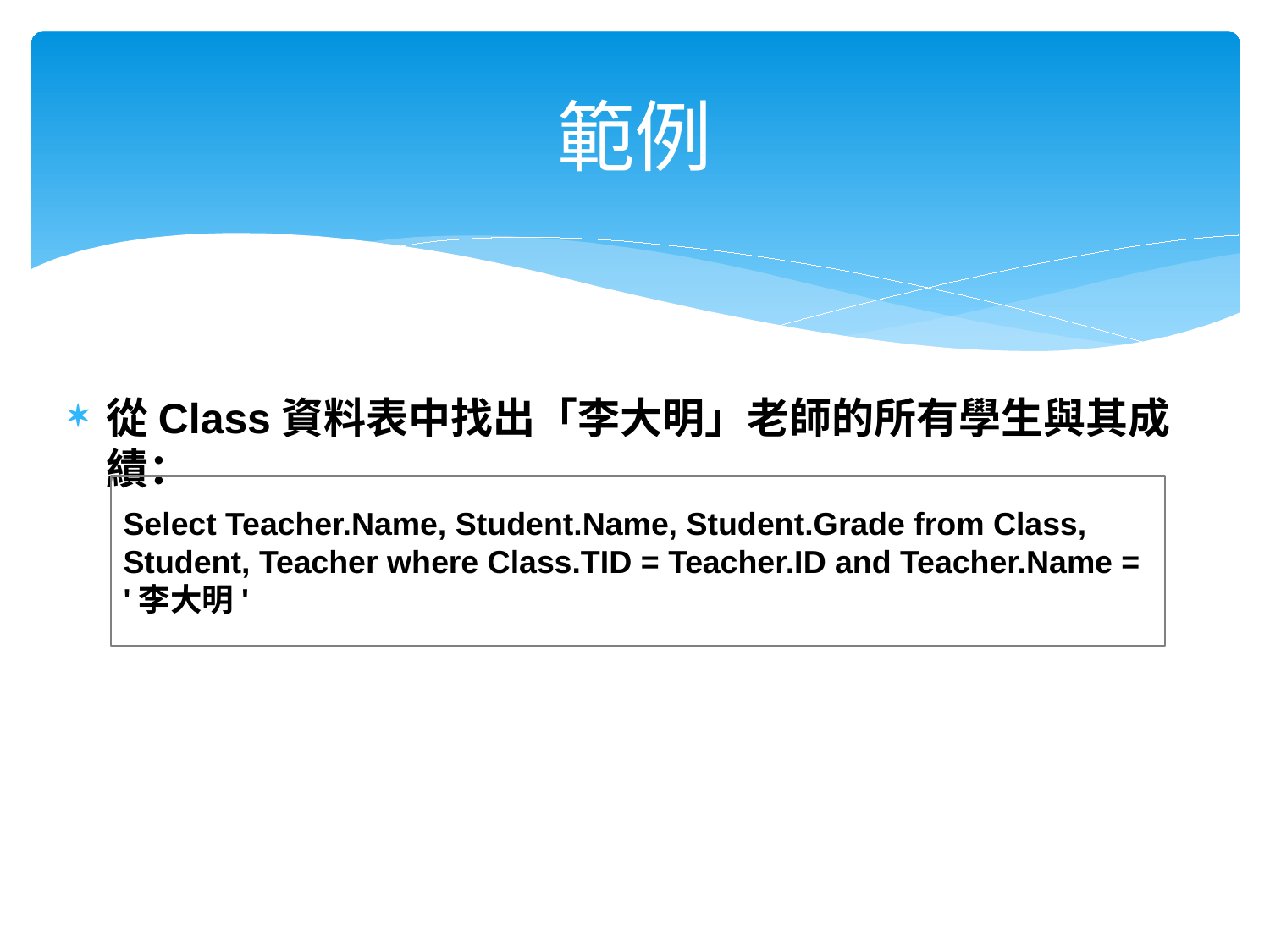

# 範例

從Class資料表中找出「李大明」老師的所有學生與其成績：

Select Teacher.Name, Student.Name, Student.Grade from Class, Student, Teacher where Class.TID = Teacher.ID and Teacher.Name = '李大明'